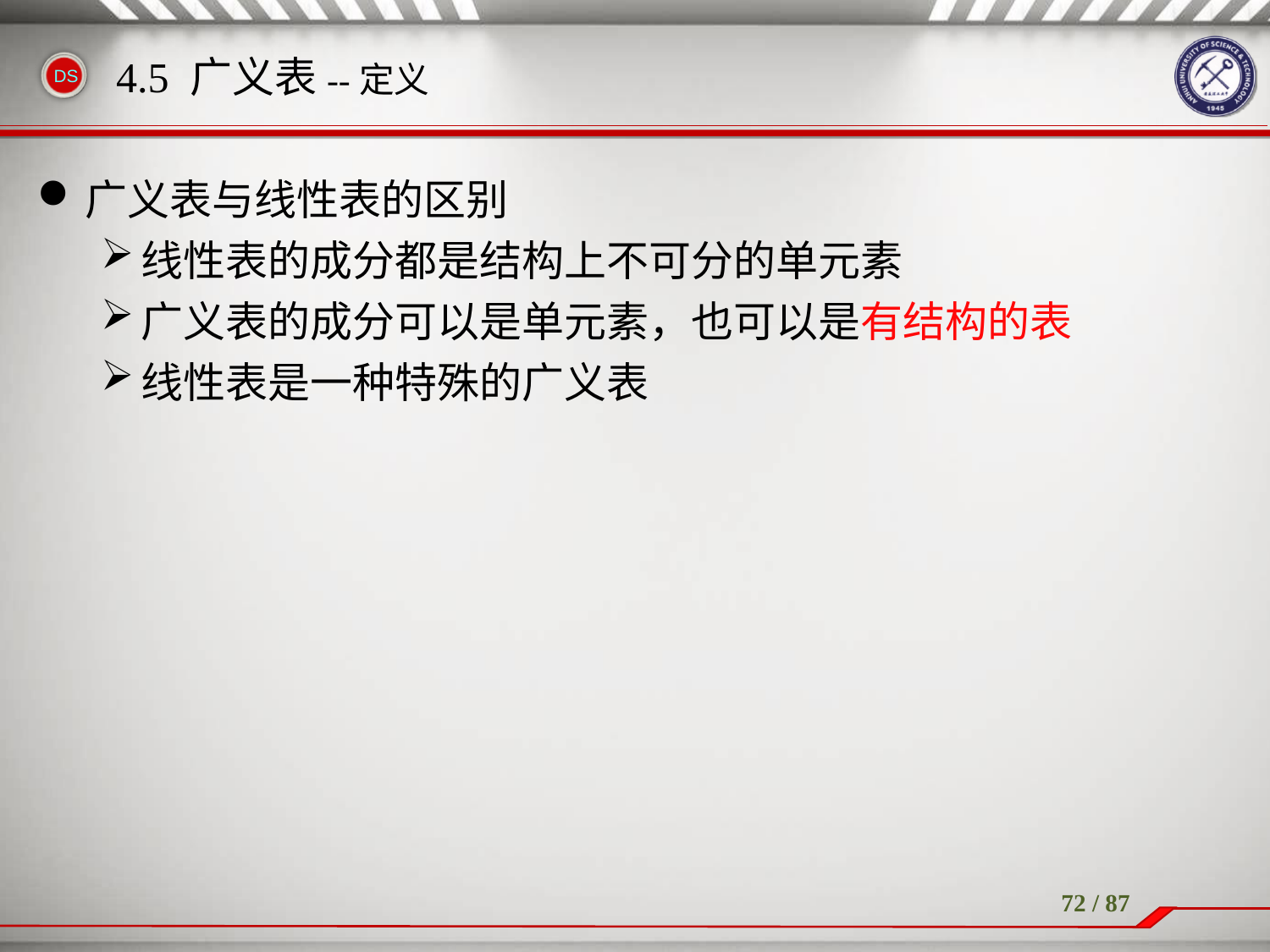

# 4.5 广义表--定义
广义表与线性表的区别
线性表的成分都是结构上不可分的单元素
广义表的成分可以是单元素，也可以是有结构的表
线性表是一种特殊的广义表